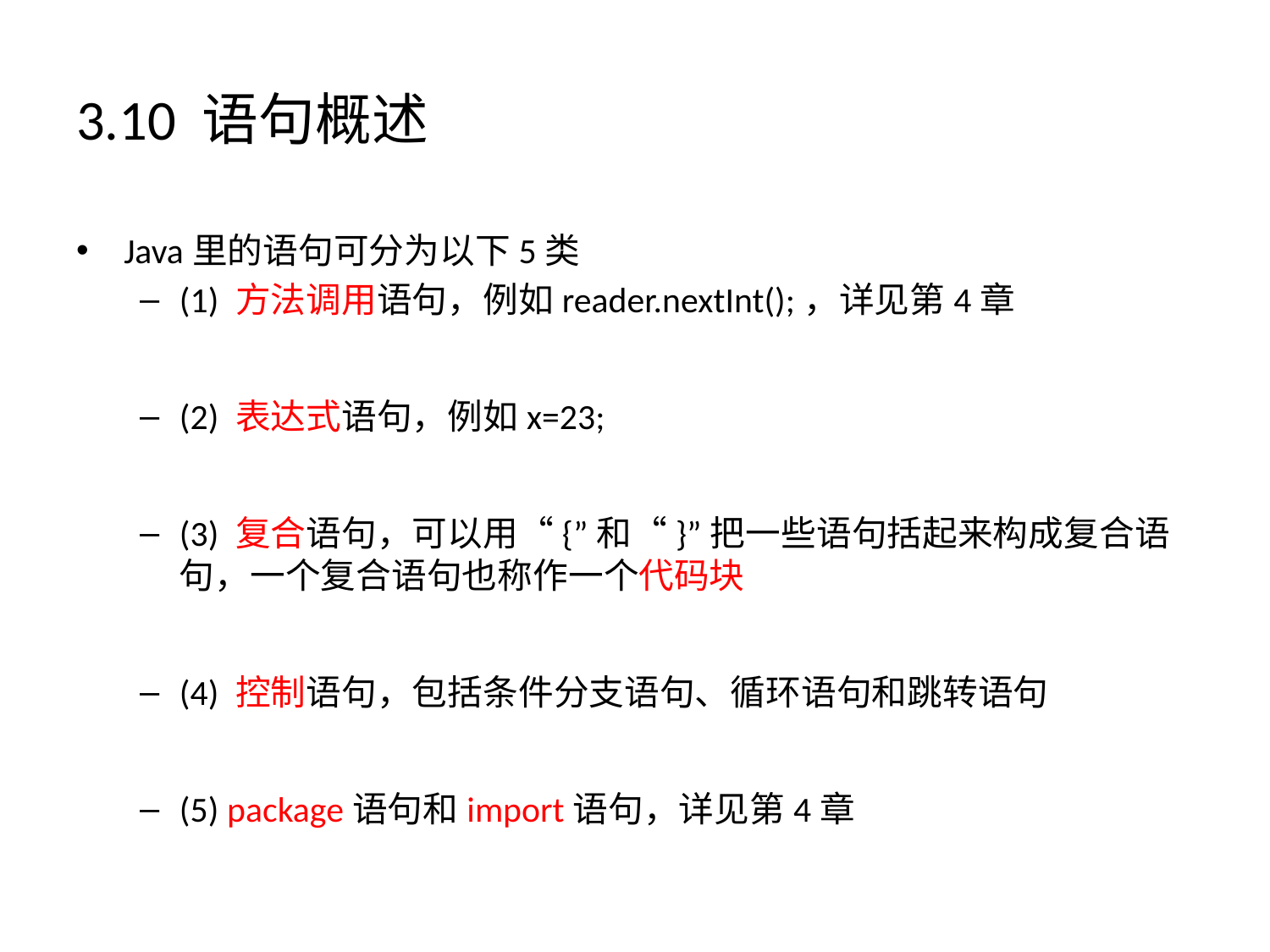

# 3.10 语句概述
Java里的语句可分为以下5类
(1) 方法调用语句，例如reader.nextInt();，详见第4章

(2) 表达式语句，例如x=23;

(3) 复合语句，可以用“{”和“}”把一些语句括起来构成复合语句，一个复合语句也称作一个代码块

(4) 控制语句，包括条件分支语句、循环语句和跳转语句

(5) package语句和import语句，详见第4章